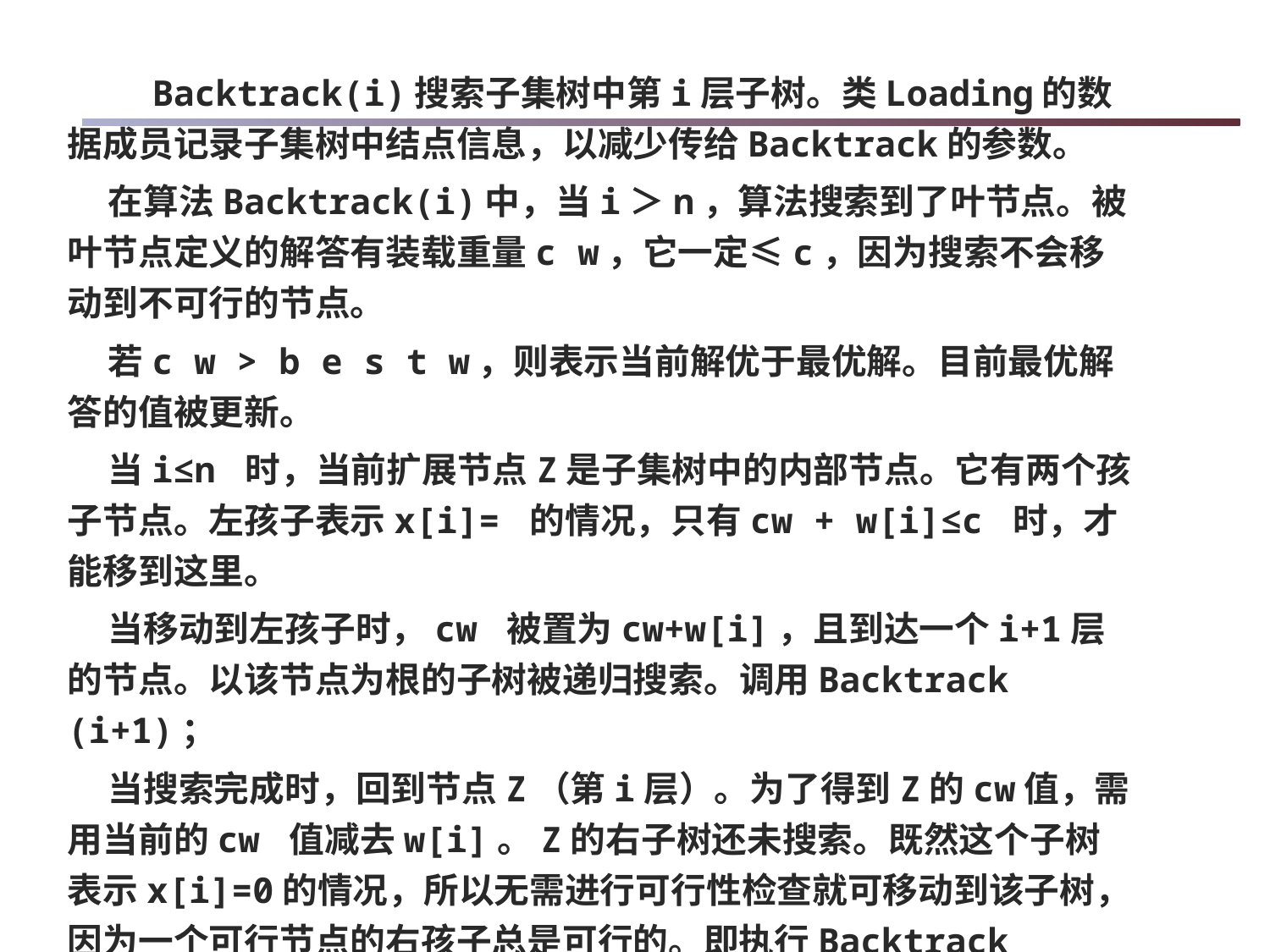

Backtrack(i)搜索子集树中第i层子树。类Loading的数据成员记录子集树中结点信息，以减少传给Backtrack的参数。
    在算法Backtrack(i)中，当i＞n，算法搜索到了叶节点。被叶节点定义的解答有装载重量c w，它一定≤c，因为搜索不会移动到不可行的节点。
    若c w > b e s t w，则表示当前解优于最优解。目前最优解答的值被更新。
    当i≤n 时，当前扩展节点Z是子集树中的内部节点。它有两个孩子节点。左孩子表示x[i]= 的情况，只有cw + w[i]≤c 时，才能移到这里。
    当移动到左孩子时，cw 被置为cw+w[i]，且到达一个i+1层的节点。以该节点为根的子树被递归搜索。调用Backtrack (i+1)；
    当搜索完成时，回到节点Z（第i层）。为了得到Z的cw值，需用当前的cw 值减去w[i]。Z的右子树还未搜索。既然这个子树表示x[i]=0的情况，所以无需进行可行性检查就可移动到该子树，因为一个可行节点的右孩子总是可行的。即执行Backtrack (i+1)；